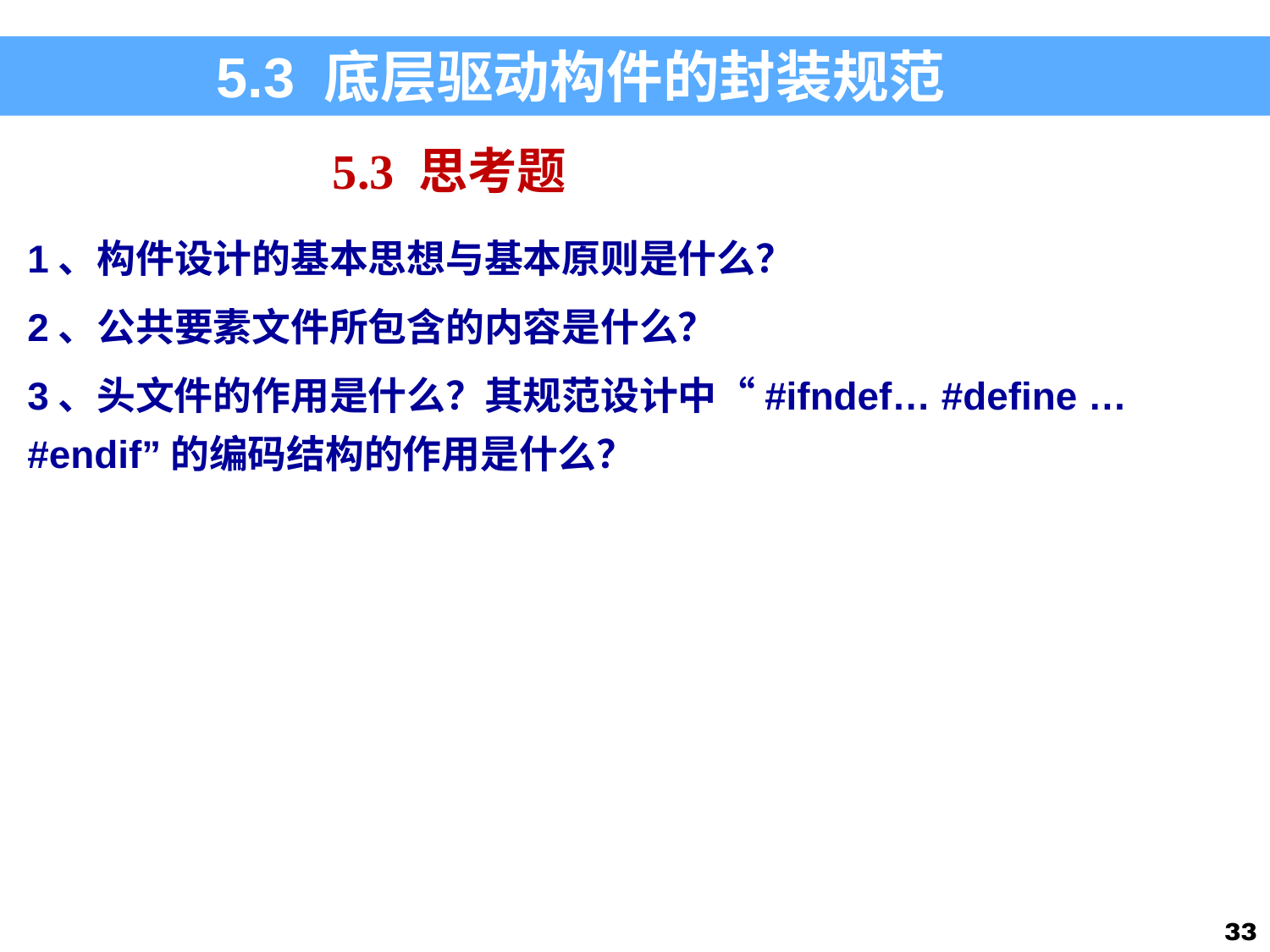

5.3 底层驱动构件的封装规范
5.3 思考题
1、构件设计的基本思想与基本原则是什么？
2、公共要素文件所包含的内容是什么？
3、头文件的作用是什么？其规范设计中“#ifndef… #define … #endif”的编码结构的作用是什么？

33